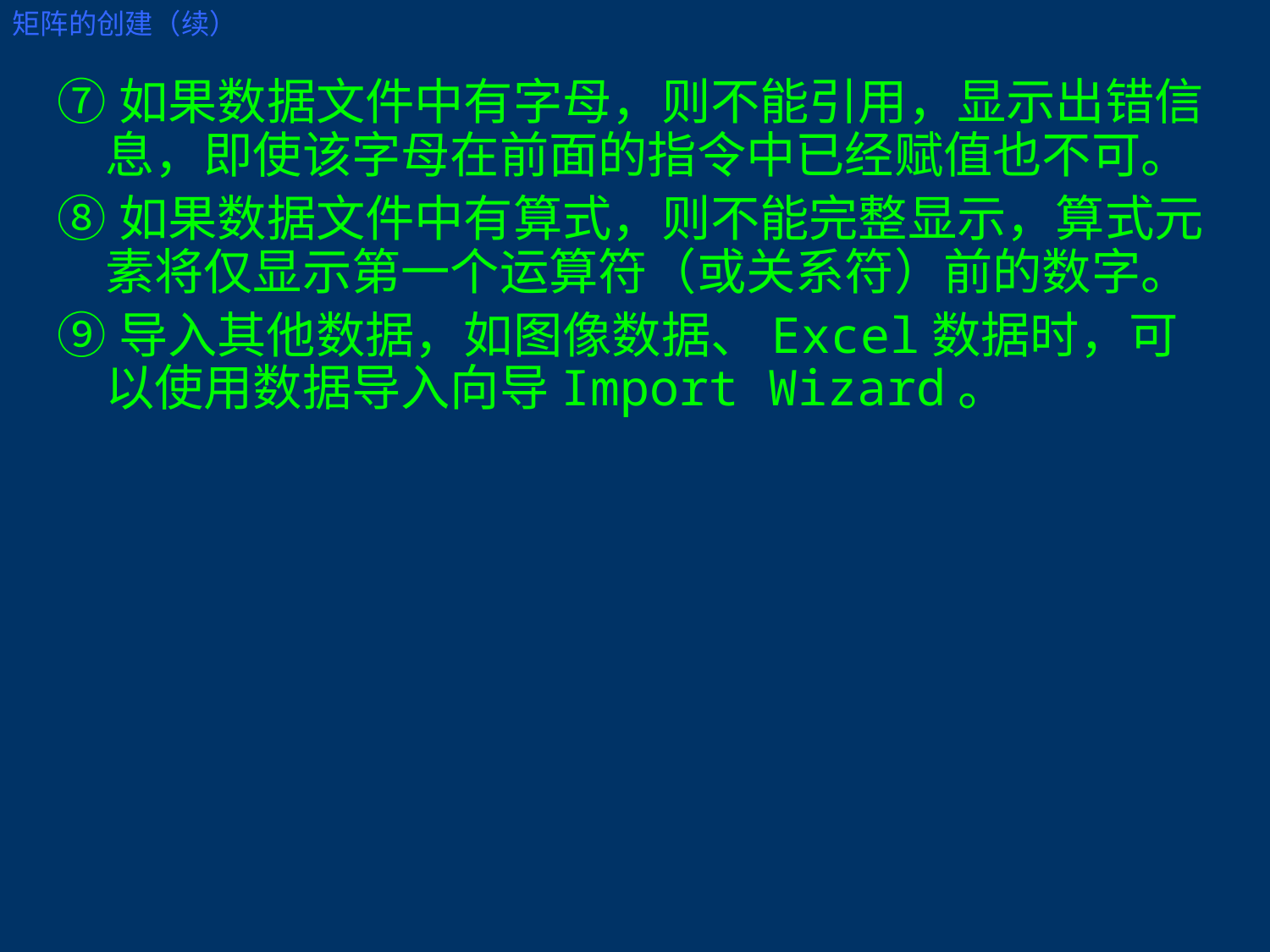

矩阵的创建（续）
⑦如果数据文件中有字母，则不能引用，显示出错信息，即使该字母在前面的指令中已经赋值也不可。
⑧如果数据文件中有算式，则不能完整显示，算式元素将仅显示第一个运算符（或关系符）前的数字。
⑨导入其他数据，如图像数据、Excel数据时，可以使用数据导入向导Import Wizard。